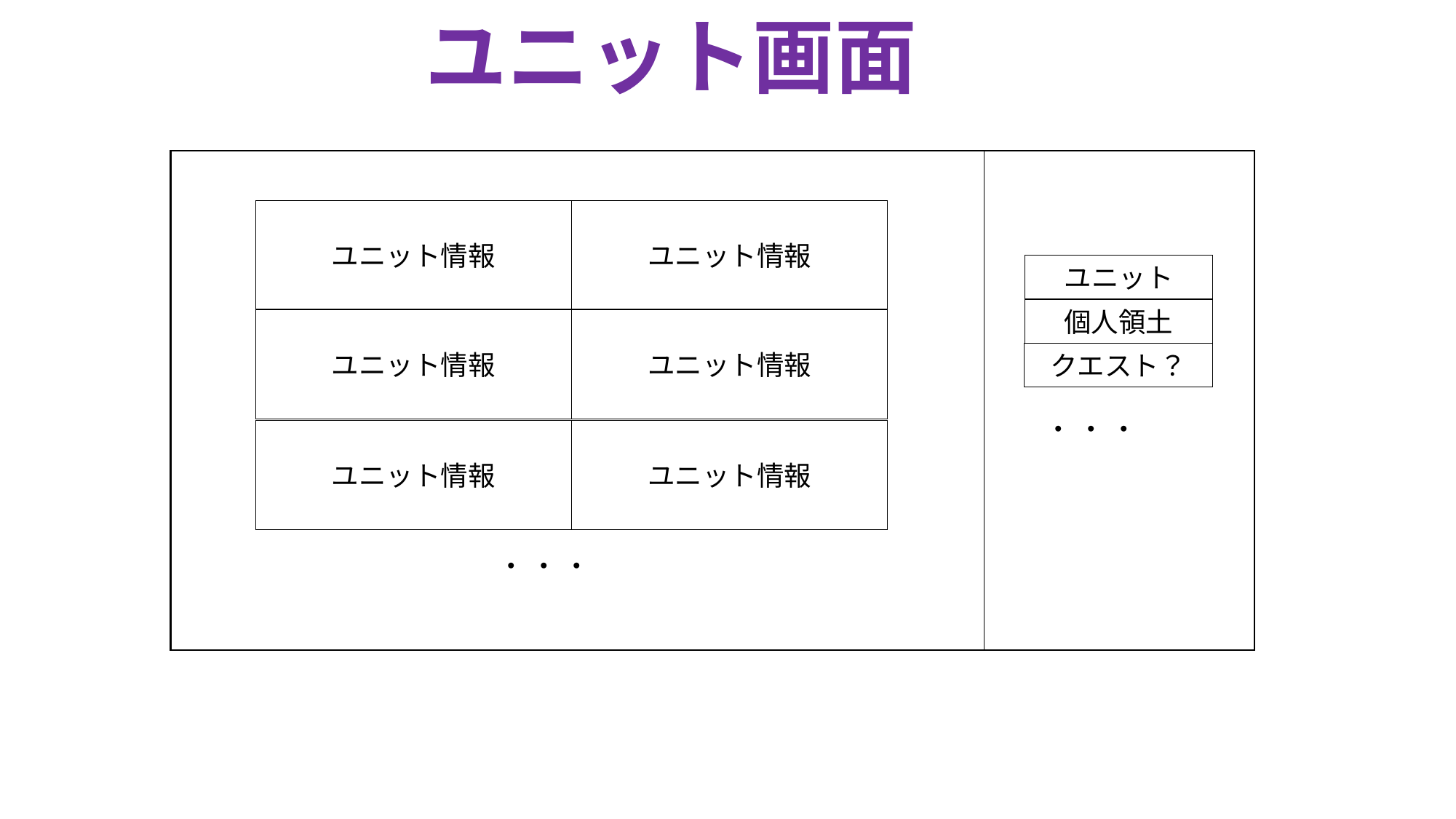

ユニット画面

ユニット情報

ユニット情報

ユニット
個人領土

ユニット情報

ユニット情報

クエスト？
・・・

ユニット情報

ユニット情報

・・・